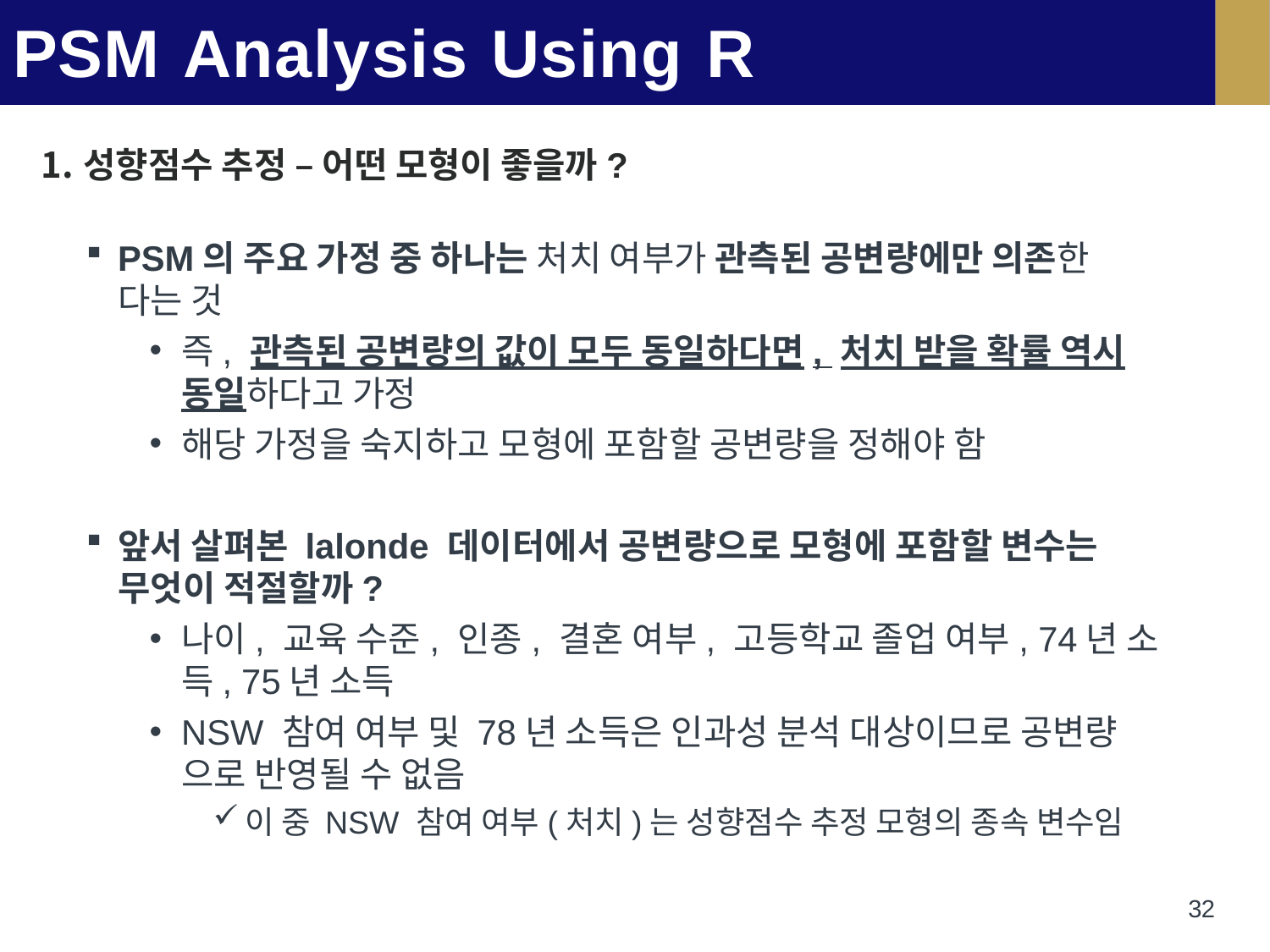

# PSM Analysis Using R
성향점수 추정 – 어떤 모형이 좋을까?

PSM의 주요 가정 중 하나는 처치 여부가 관측된 공변량에만 의존한
다는 것
즉, 관측된 공변량의 값이 모두 동일하다면, 처치 받을 확률 역시 동일하다고 가정
해당 가정을 숙지하고 모형에 포함할 공변량을 정해야 함
앞서 살펴본 lalonde 데이터에서 공변량으로 모형에 포함할 변수는 무엇이 적절할까?
나이, 교육 수준, 인종, 결혼 여부, 고등학교 졸업 여부, 74년 소득, 75년 소득
NSW 참여 여부 및 78년 소득은 인과성 분석 대상이므로 공변량 으로 반영될 수 없음
이 중 NSW 참여 여부(처치)는 성향점수 추정 모형의 종속 변수임
32